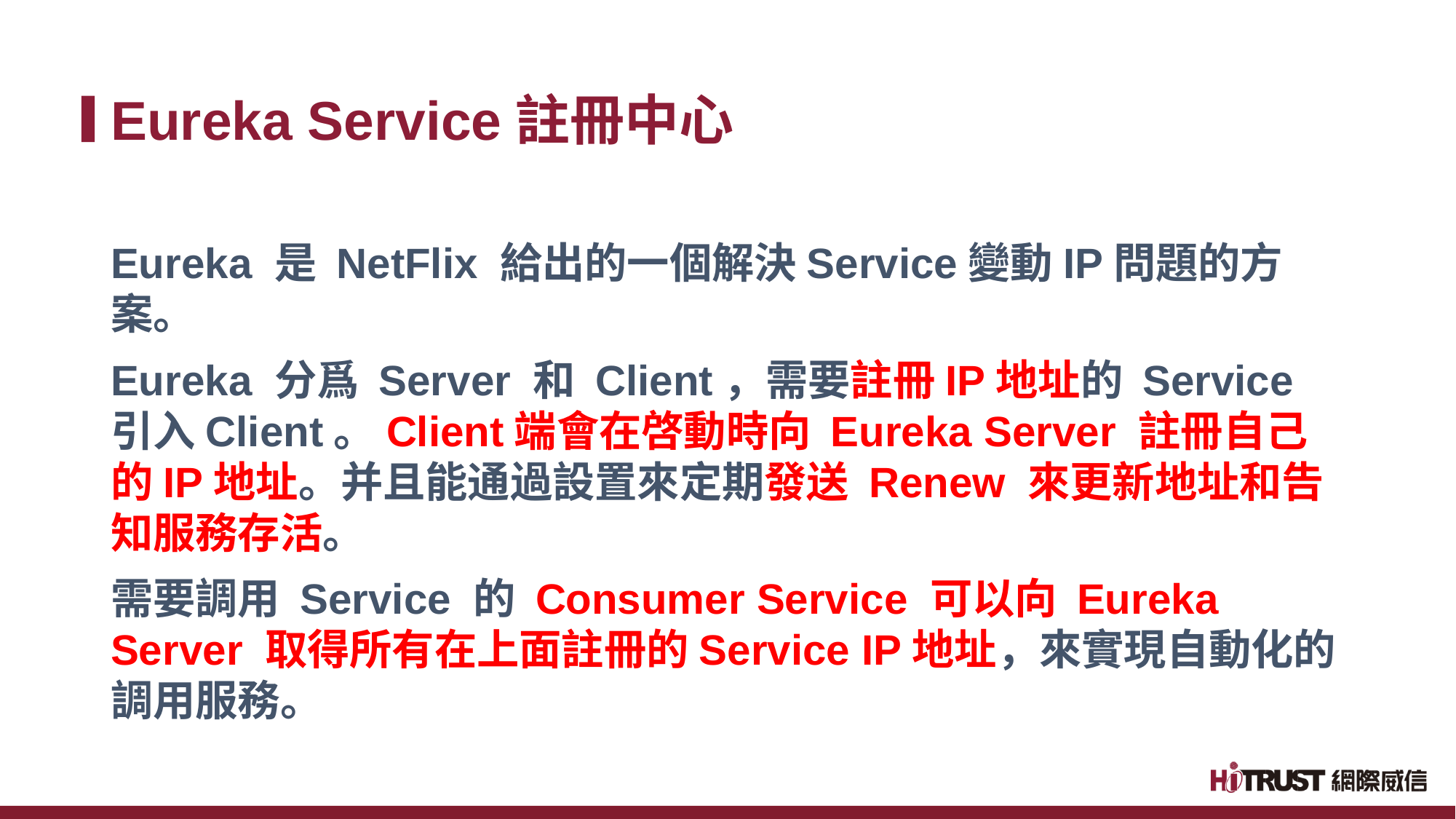

Eureka Service註冊中心

Eureka 是 NetFlix 給出的一個解決Service變動IP問題的方案。
Eureka 分爲 Server 和 Client，需要註冊IP地址的 Service 引入Client。Client端會在啓動時向 Eureka Server 註冊自己的IP地址。并且能通過設置來定期發送 Renew 來更新地址和告知服務存活。
需要調用 Service 的 Consumer Service 可以向 Eureka Server 取得所有在上面註冊的Service IP地址，來實現自動化的調用服務。